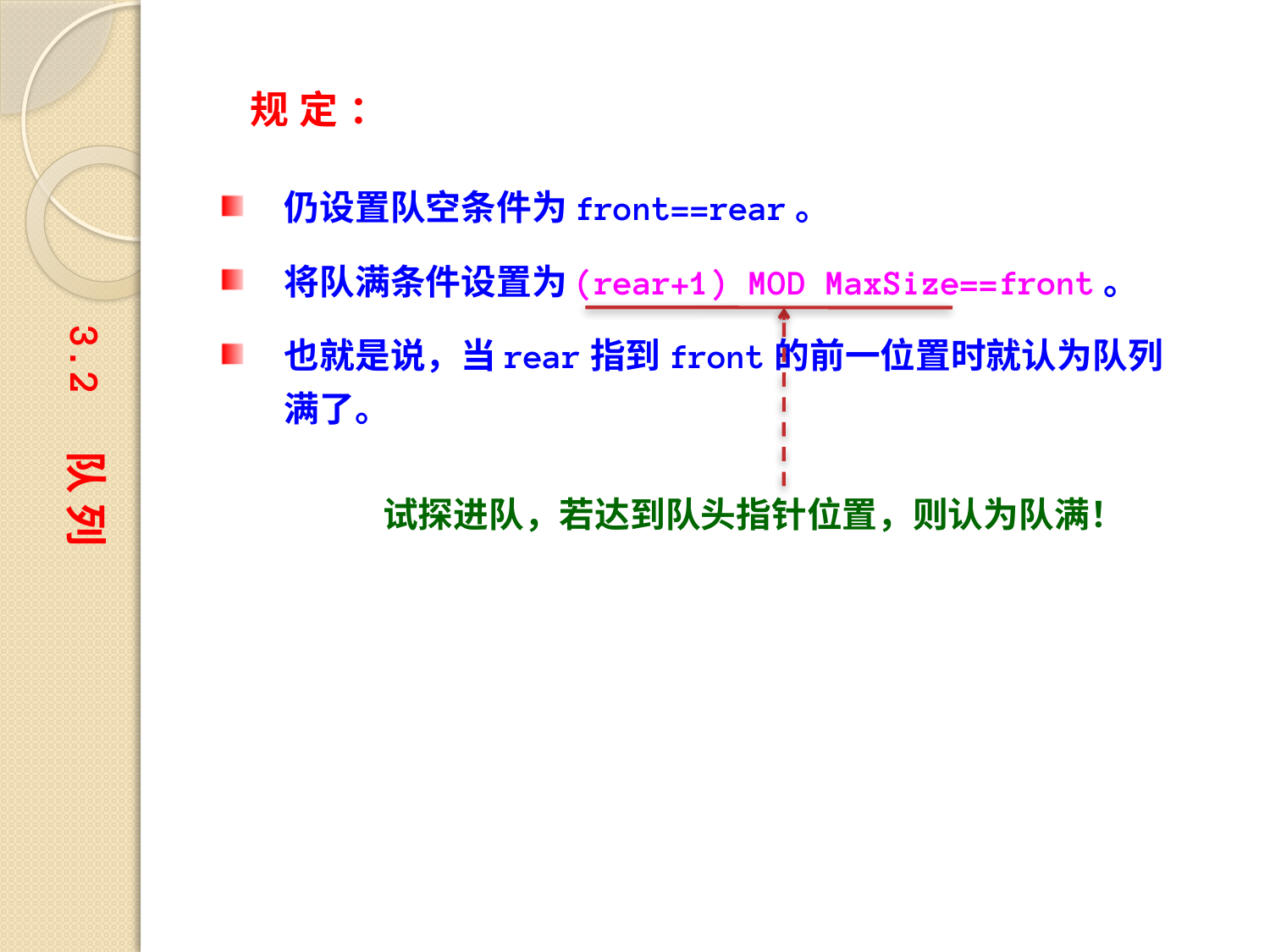

规定：
仍设置队空条件为front==rear。
将队满条件设置为(rear+1) MOD MaxSize==front。
也就是说，当rear指到front的前一位置时就认为队列满了。
3.2  队 列
试探进队，若达到队头指针位置，则认为队满！